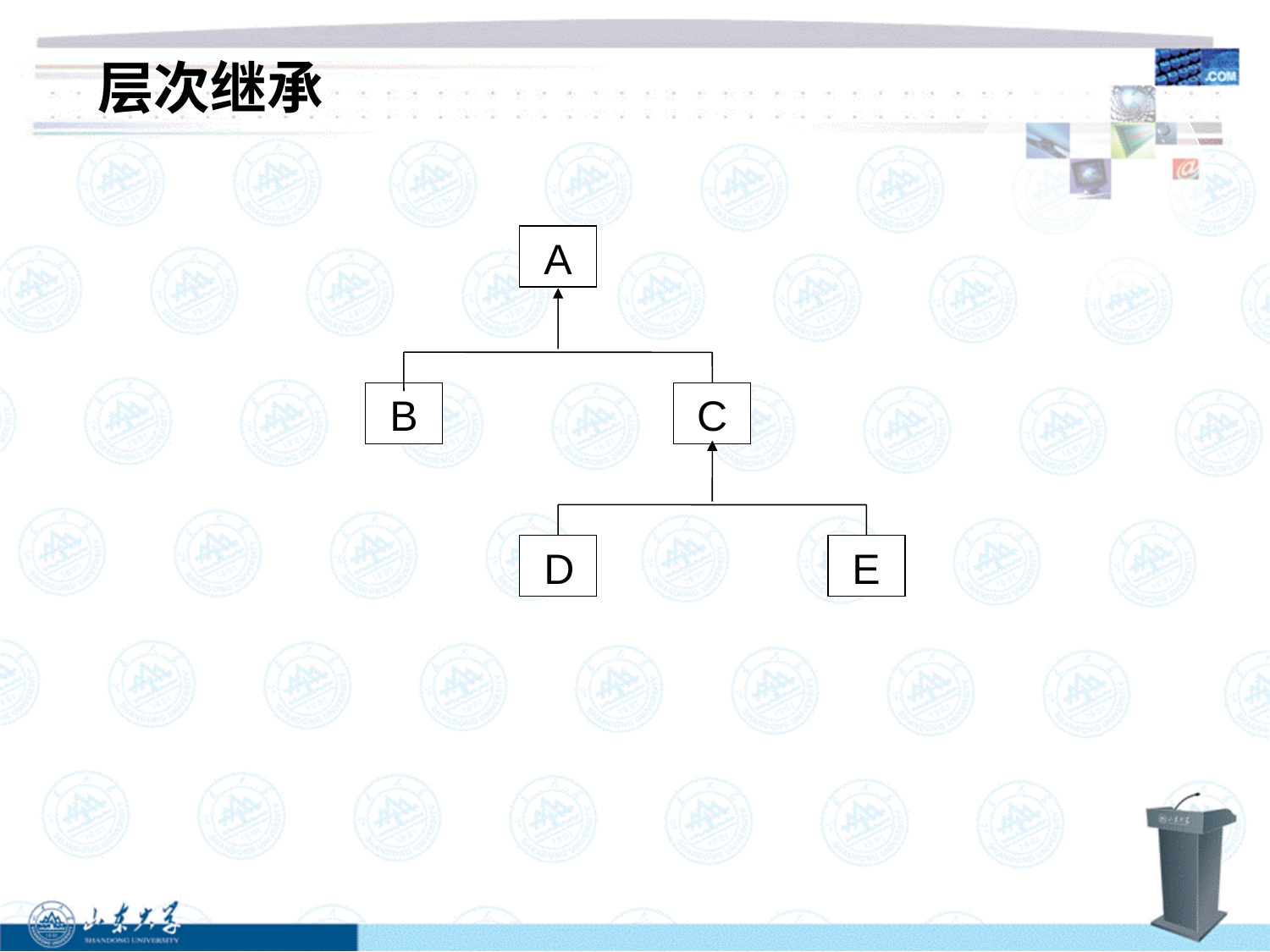

# 层次继承
 A

B
C

  D
 E